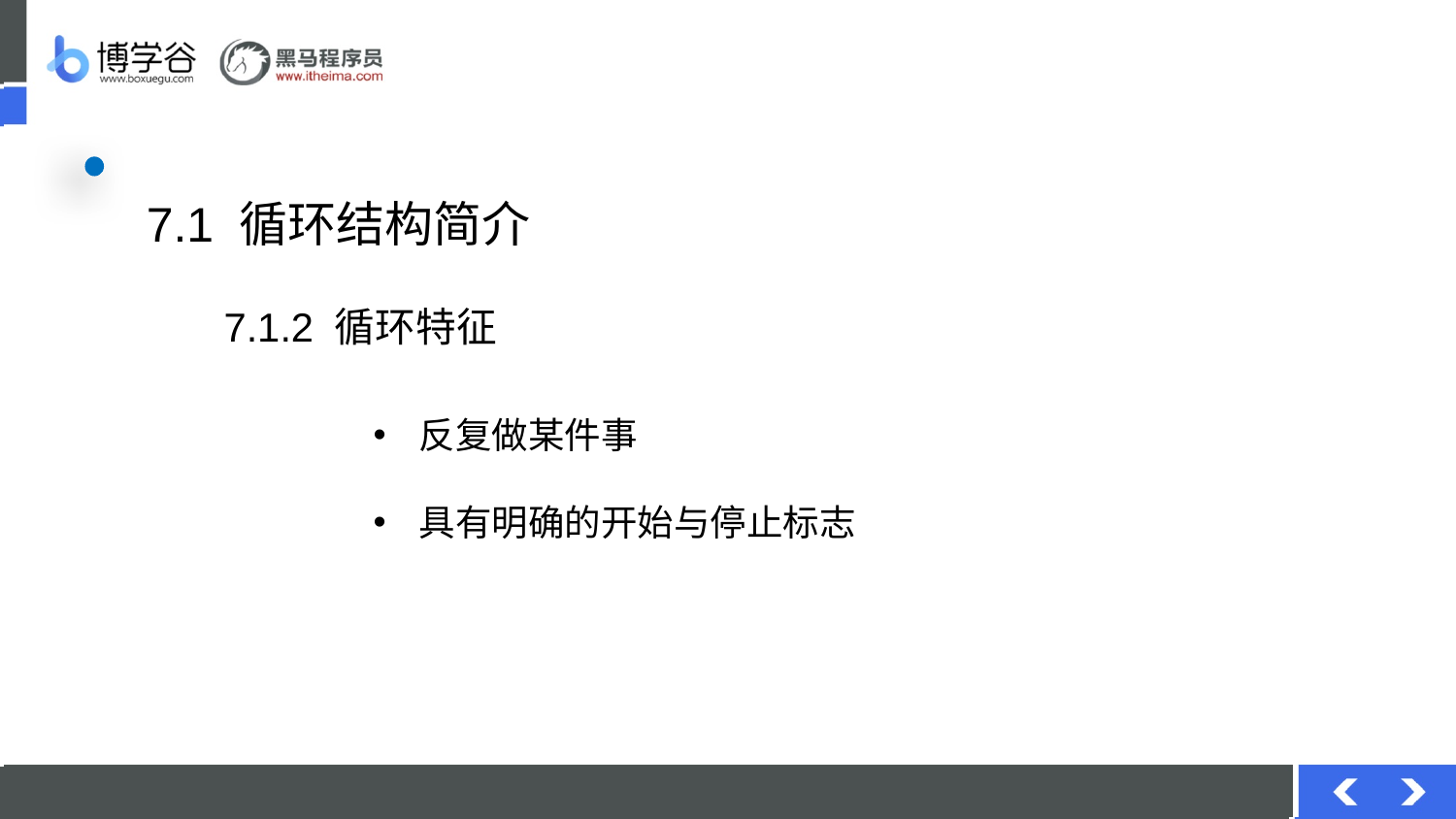

# 7.1 循环结构简介
7.1.2 循环特征
反复做某件事

具有明确的开始与停止标志